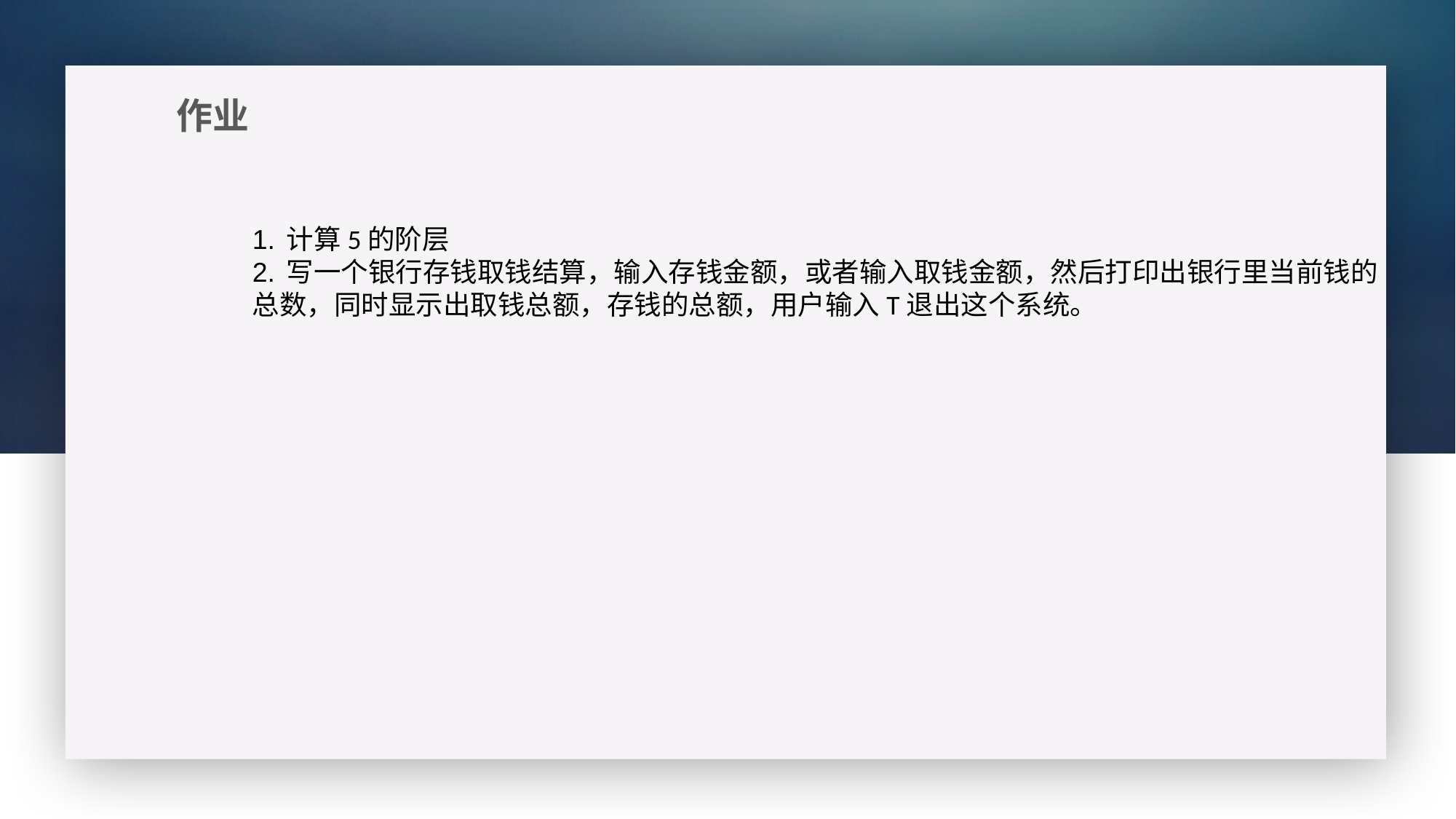

作业

计算5的阶层
写一个银行存钱取钱结算，输入存钱金额，或者输入取钱金额，然后打印出银行里当前钱的
总数，同时显示出取钱总额，存钱的总额，用户输入T退出这个系统。